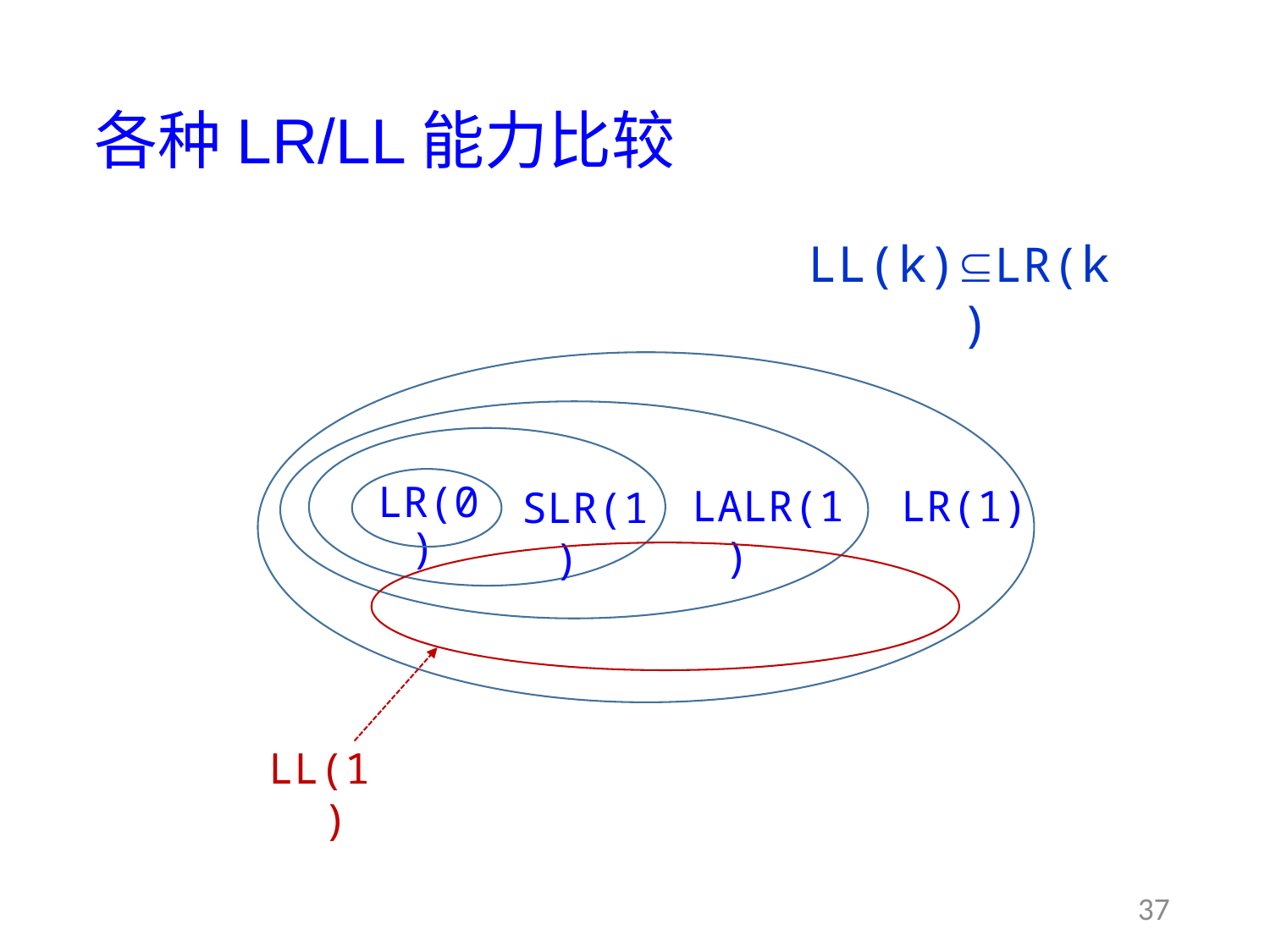

# 各种LR/LL能力比较
LL(k)⊆LR(k)

LALR(1)
LR(1)
LR(0)
SLR(1)

LL(1)
37